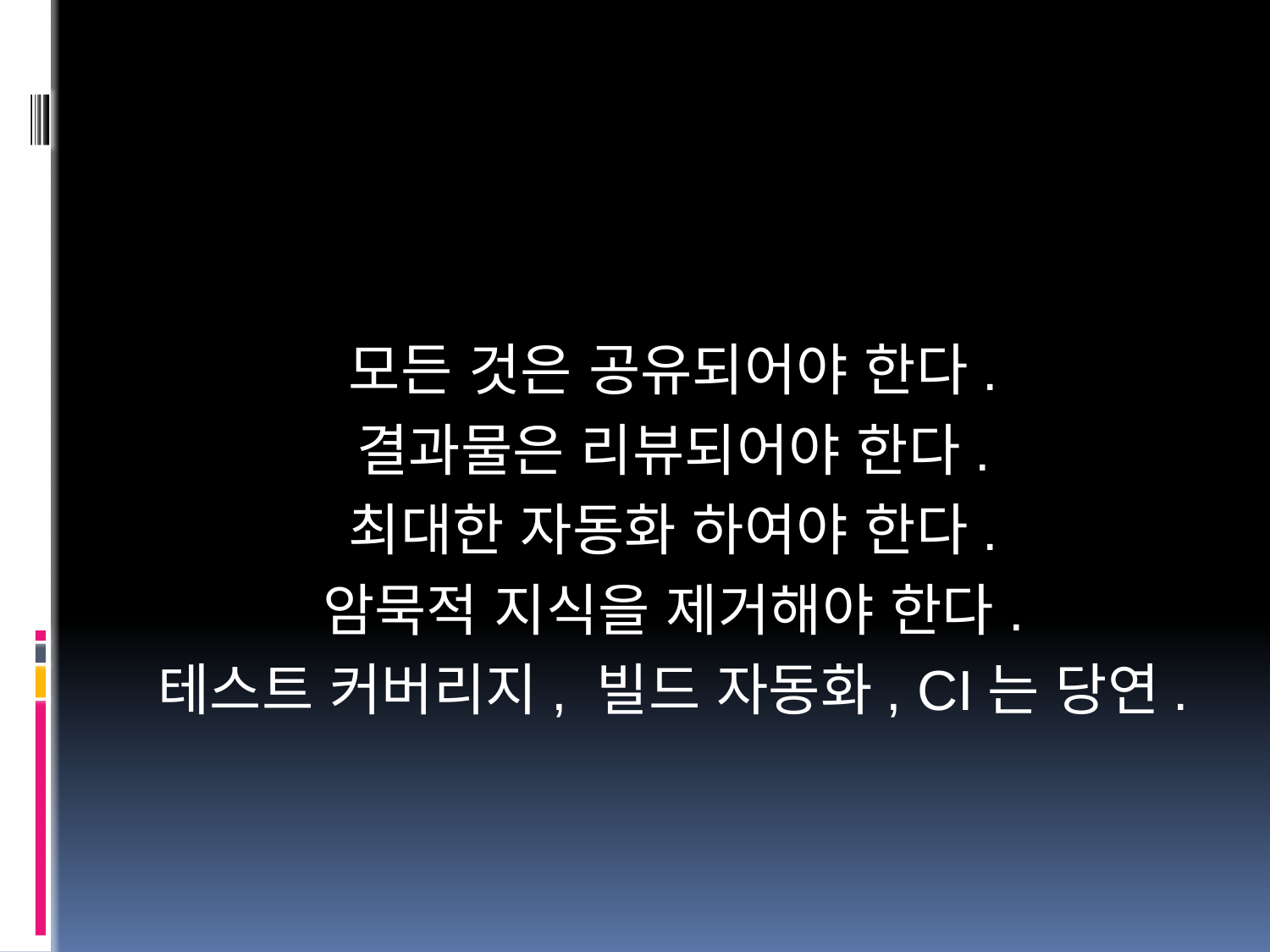

모든 것은 공유되어야 한다.
결과물은 리뷰되어야 한다.
최대한 자동화 하여야 한다.
암묵적 지식을 제거해야 한다.
테스트 커버리지, 빌드 자동화, CI는 당연.